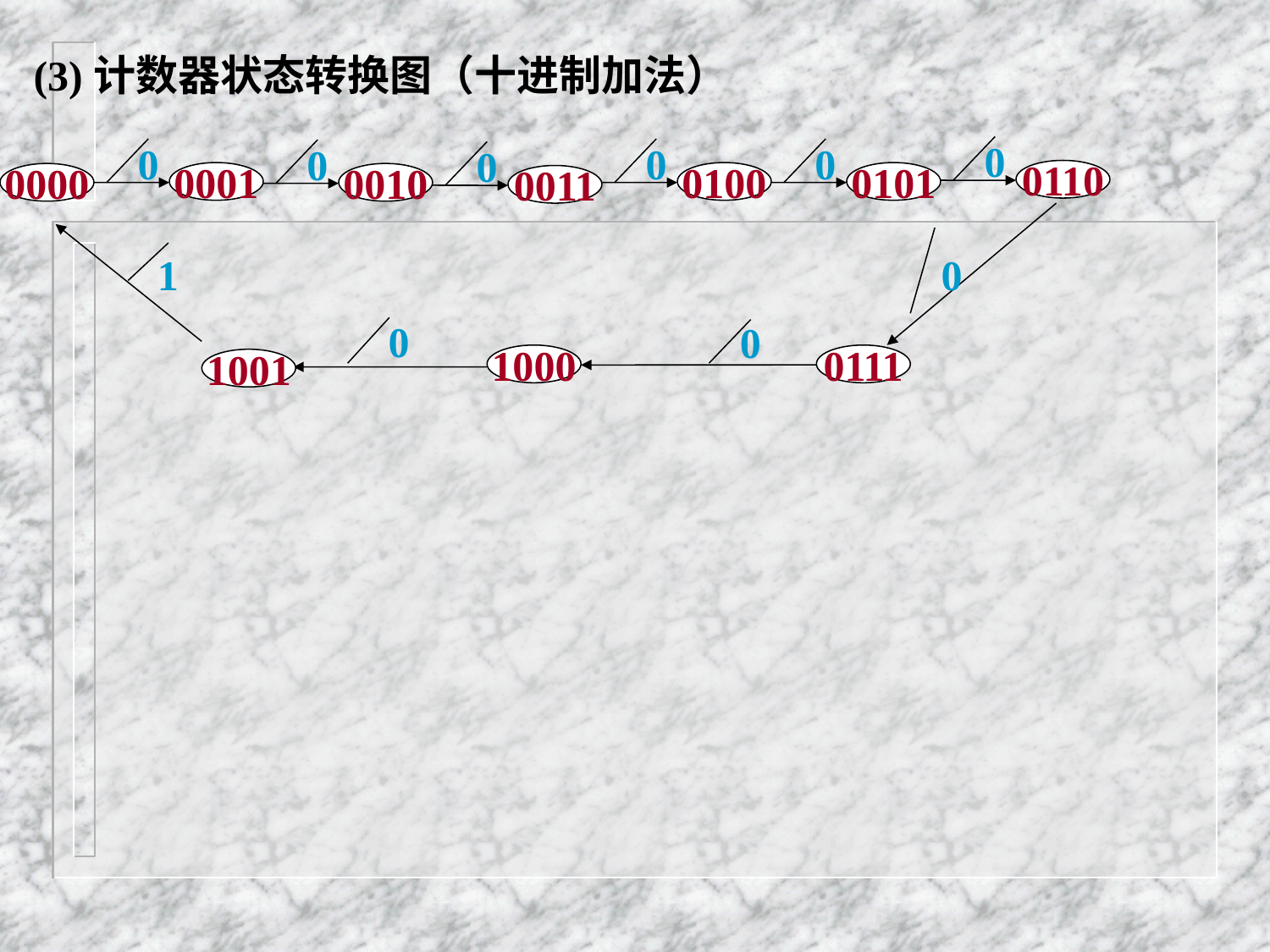

(3)计数器状态转换图（十进制加法）
0

0110

0

0001

0

0100

0

0101

0

0010

0

0011

0000

1

0
0111
0

1001

0

1000